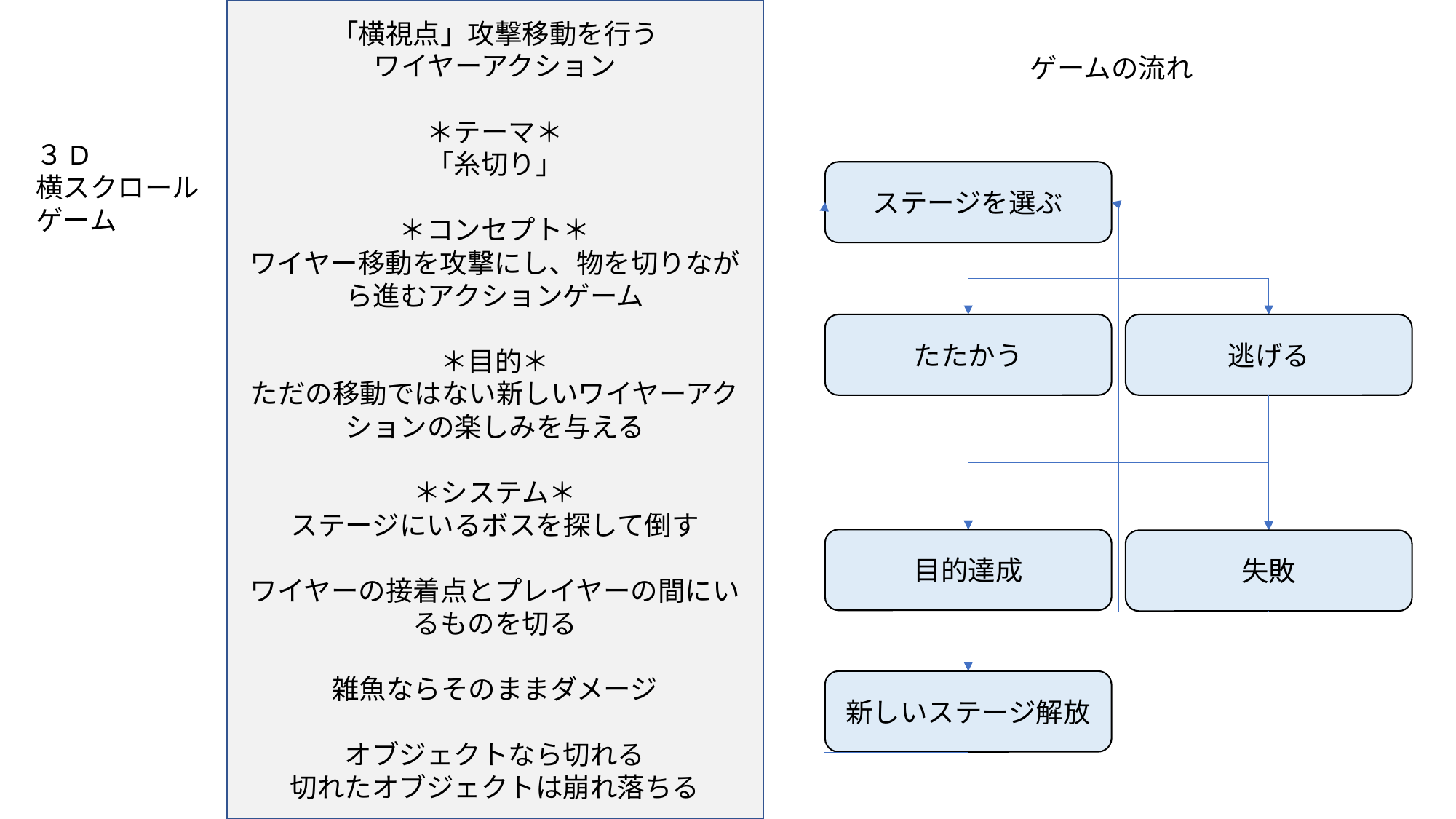

「横視点」攻撃移動を行う
ワイヤーアクション

＊テーマ＊
「糸切り」

＊コンセプト＊
ワイヤー移動を攻撃にし、物を切りながら進むアクションゲーム

＊目的＊
ただの移動ではない新しいワイヤーアクションの楽しみを与える

＊システム＊
ステージにいるボスを探して倒す

ワイヤーの接着点とプレイヤーの間にいるものを切る

雑魚ならそのままダメージ

オブジェクトなら切れる
切れたオブジェクトは崩れ落ちる
ゲームの流れ
３D
横スクロール
ゲーム
ステージを選ぶ
たたかう
逃げる
目的達成
失敗
新しいステージ解放